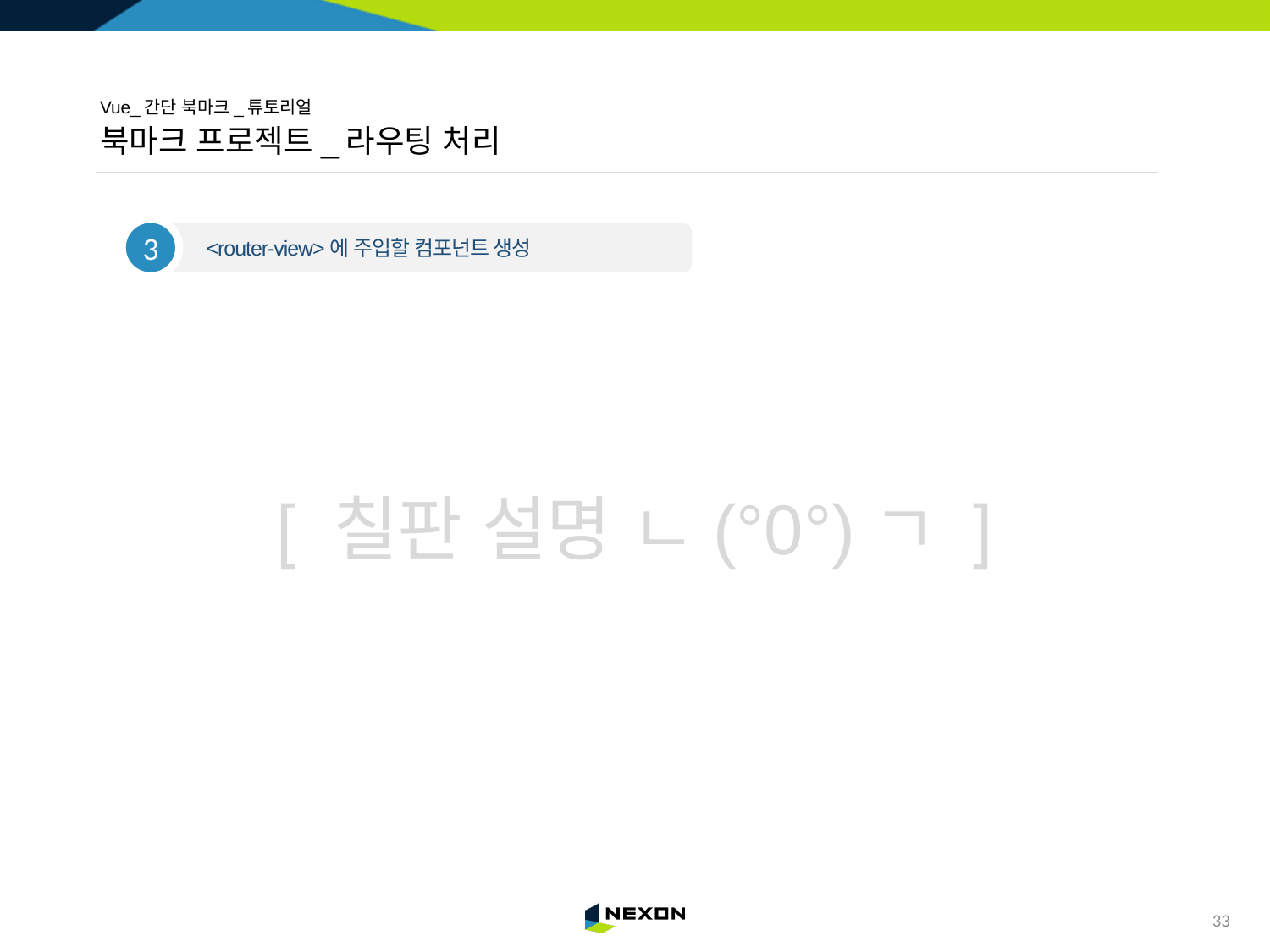

# Vue_간단 북마크_튜토리얼 북마크 프로젝트_라우팅 처리
3
<router-view>에 주입할 컴포넌트 생성
[ 칠판 설명 ㄴ(°0°)ㄱ ]
33